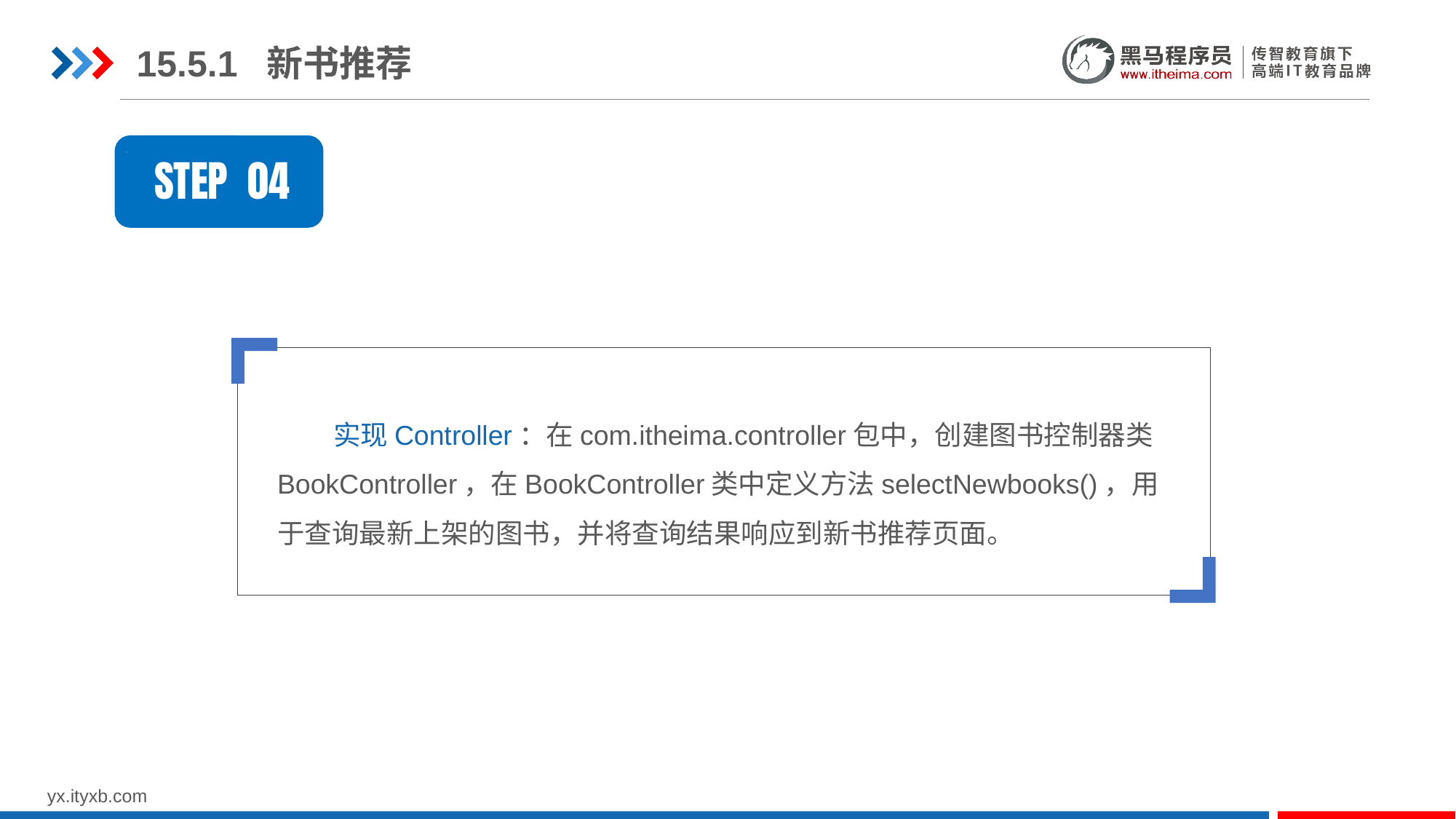

15.5.1  新书推荐

STEP  04

        实现Controller：在com.itheima.controller包中，创建图书控制器类BookController，在BookController类中定义方法selectNewbooks()，用于查询最新上架的图书，并将查询结果响应到新书推荐页面。